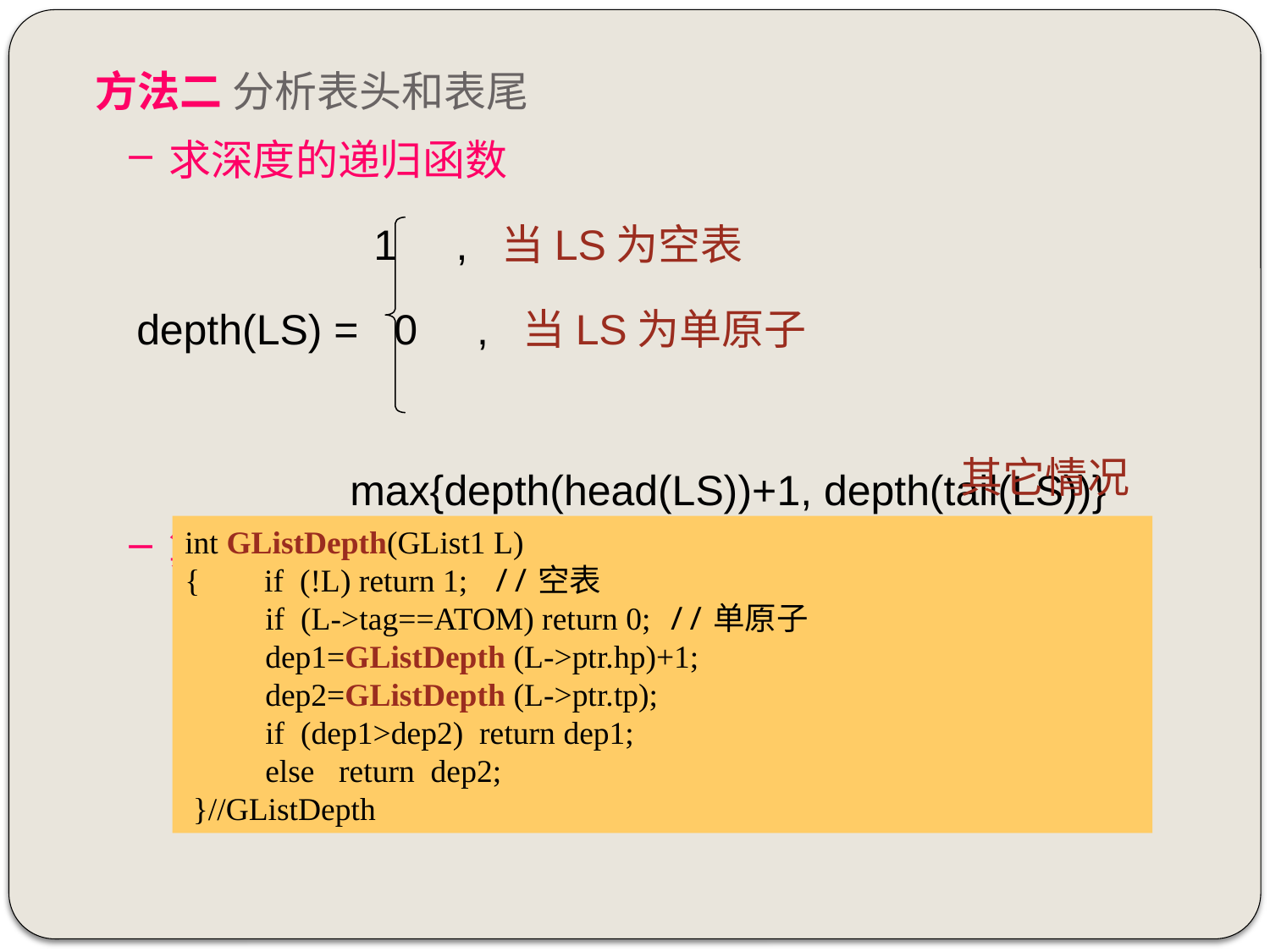

方法二 分析表头和表尾
求深度的递归函数
                          1     ,  当LS为空表
      depth(LS) =   0     ,  当LS为单原子
                        max{depth(head(LS))+1, depth(tail(LS))}
算法描述

其它情况
int GListDepth(GList1 L)
{        if  (!L) return 1;   //空表
          if  (L->tag==ATOM) return 0;  //单原子
          dep1=GListDepth (L->ptr.hp)+1;
          dep2=GListDepth (L->ptr.tp);
          if  (dep1>dep2)  return dep1;
          else   return  dep2;
 }//GListDepth